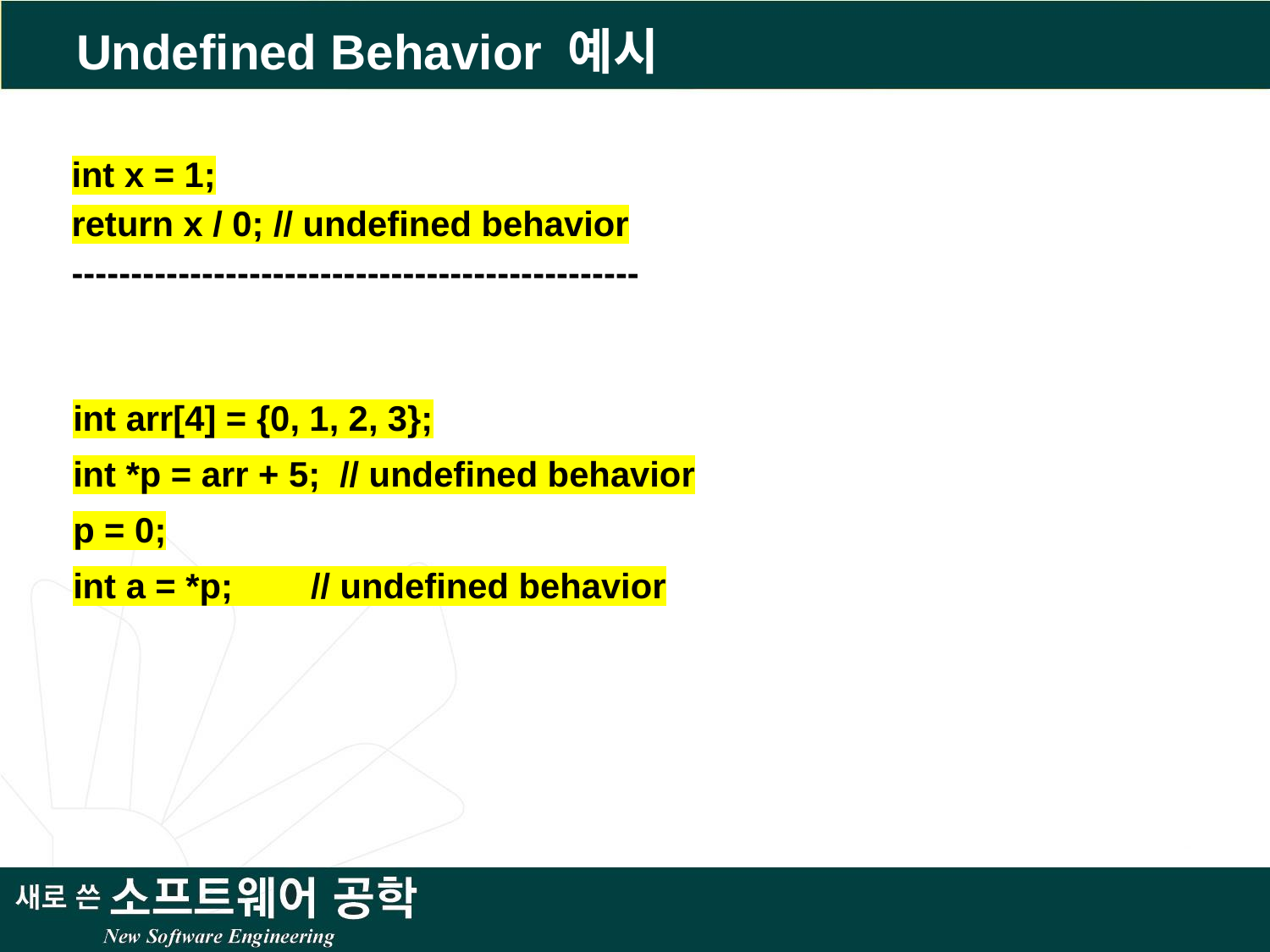

# Undefined Behavior 예시
int x = 1;
return x / 0; // undefined behavior
------------------------------------------------
int arr[4] = {0, 1, 2, 3};
int *p = arr + 5;  // undefined behavior
p = 0;
int a = *p;        // undefined behavior